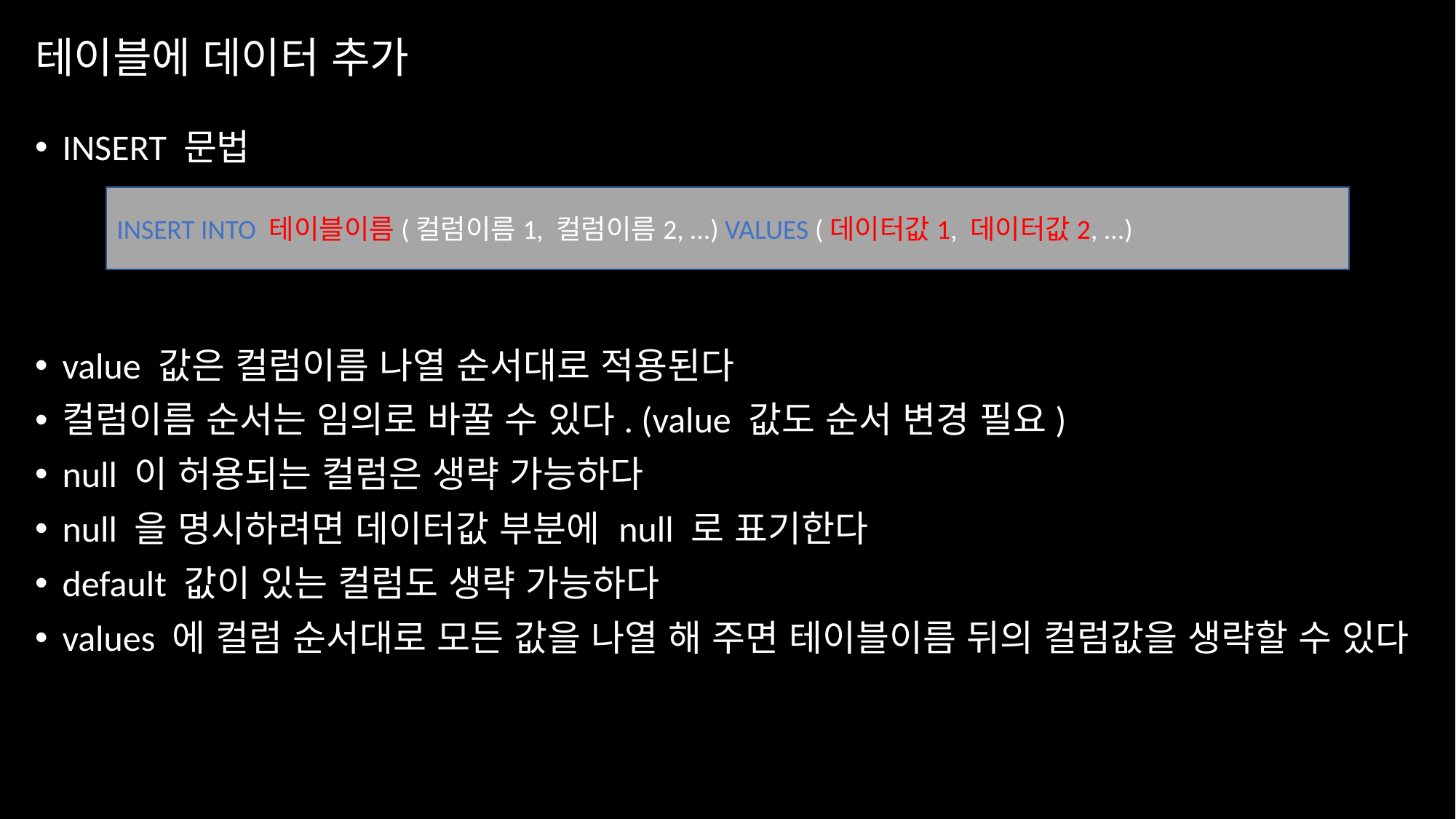

# 테이블에 데이터 추가
INSERT 문법

value 값은 컬럼이름 나열 순서대로 적용된다
컬럼이름 순서는 임의로 바꿀 수 있다. (value 값도 순서 변경 필요)
null 이 허용되는 컬럼은 생략 가능하다
null 을 명시하려면 데이터값 부분에 null 로 표기한다
default 값이 있는 컬럼도 생략 가능하다
values 에 컬럼 순서대로 모든 값을 나열 해 주면 테이블이름 뒤의 컬럼값을 생략할 수 있다
INSERT INTO 테이블이름(컬럼이름1, 컬럼이름2, ...) VALUES (데이터값1, 데이터값2, ...)